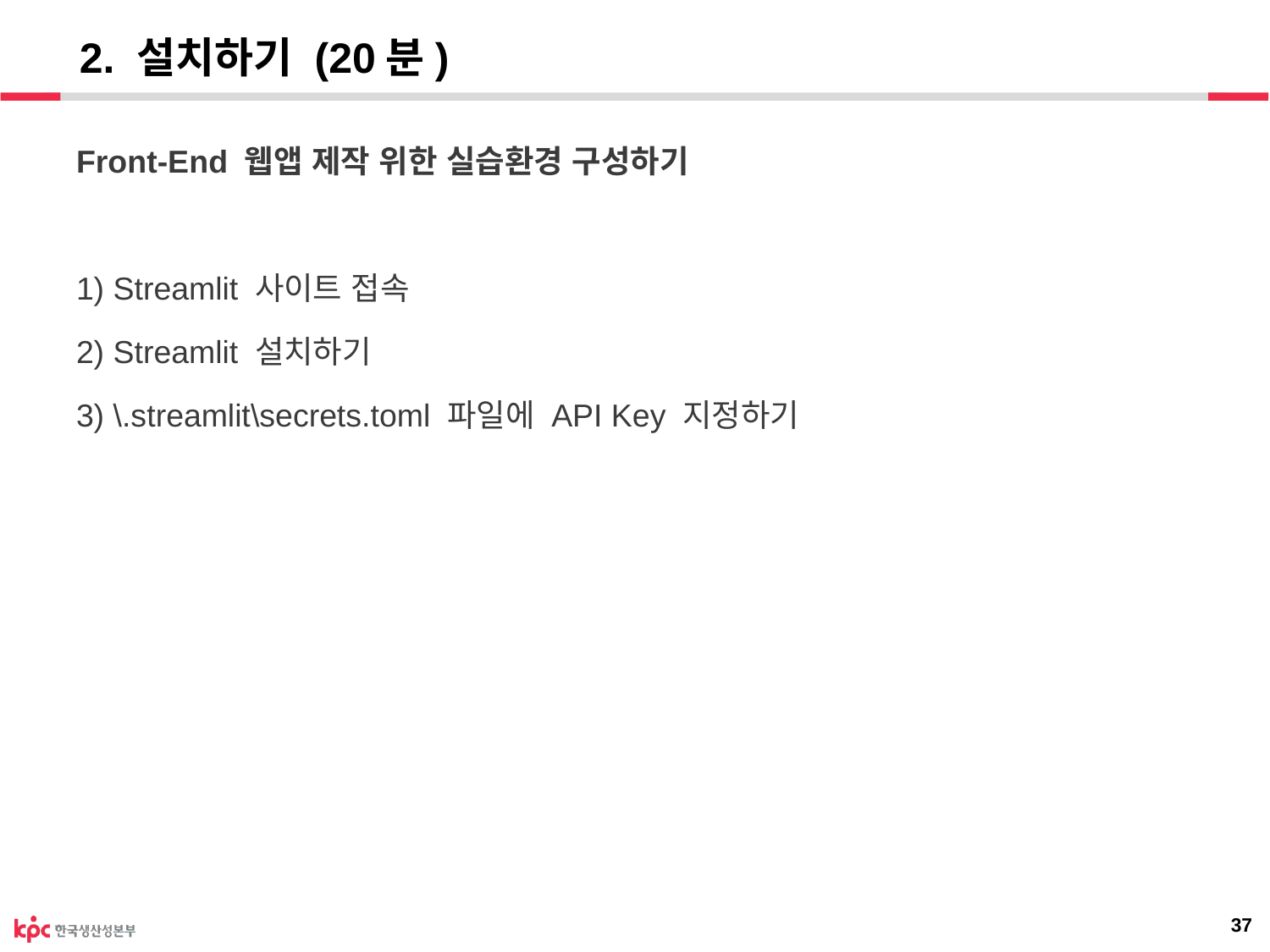

# 2. 설치하기 (20분)
Front-End 웹앱 제작 위한 실습환경 구성하기

1) Streamlit 사이트 접속
2) Streamlit 설치하기
3) \.streamlit\secrets.toml 파일에 API Key 지정하기